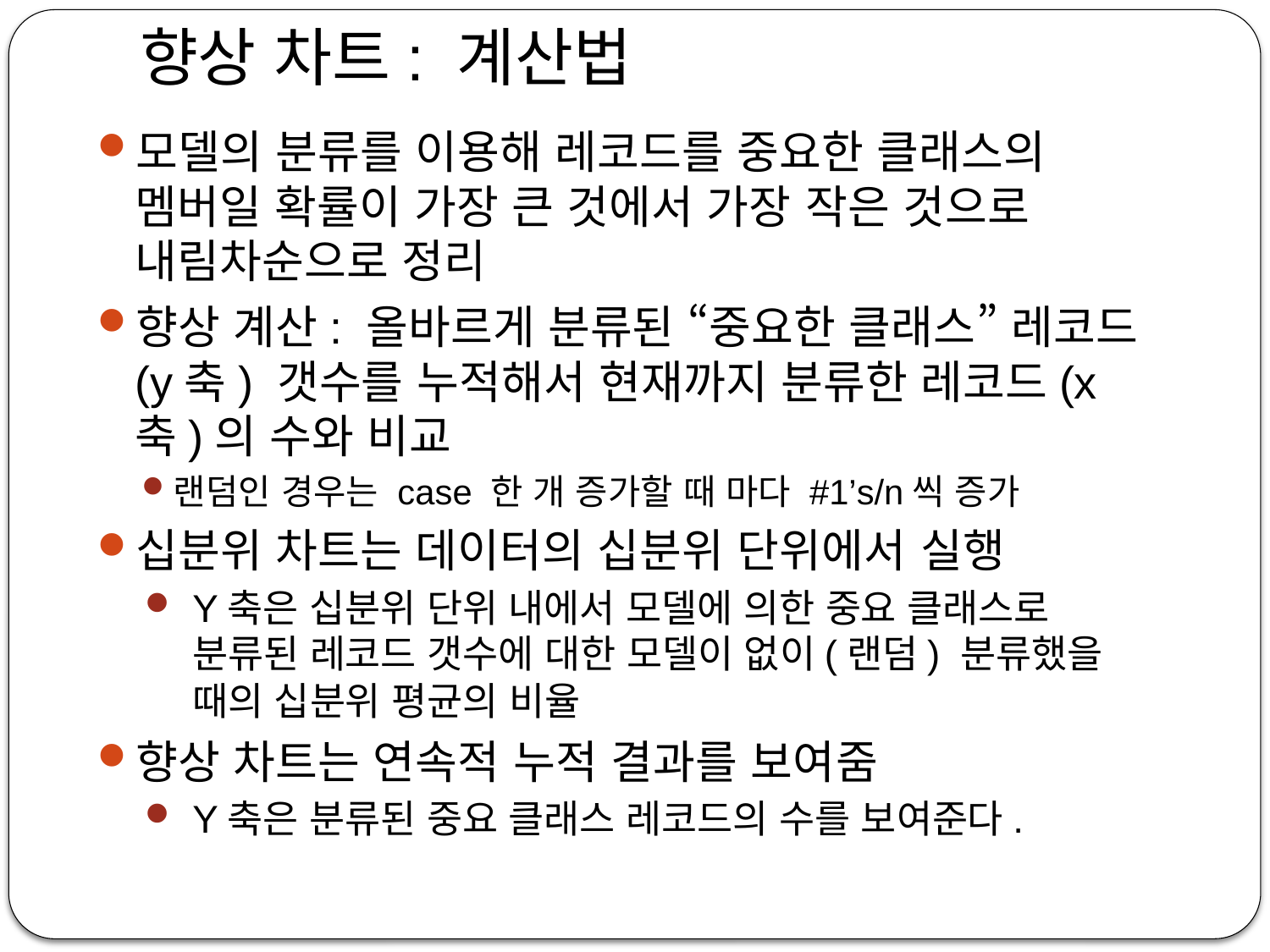

# 향상 차트: 계산법
모델의 분류를 이용해 레코드를 중요한 클래스의 멤버일 확률이 가장 큰 것에서 가장 작은 것으로 내림차순으로 정리
향상 계산: 올바르게 분류된 “중요한 클래스” 레코드(y축) 갯수를 누적해서 현재까지 분류한 레코드(x축)의 수와 비교
랜덤인 경우는 case 한 개 증가할 때 마다 #1’s/n씩 증가
십분위 차트는 데이터의 십분위 단위에서 실행
Y축은 십분위 단위 내에서 모델에 의한 중요 클래스로 분류된 레코드 갯수에 대한 모델이 없이(랜덤) 분류했을 때의 십분위 평균의 비율
향상 차트는 연속적 누적 결과를 보여줌
Y축은 분류된 중요 클래스 레코드의 수를 보여준다.